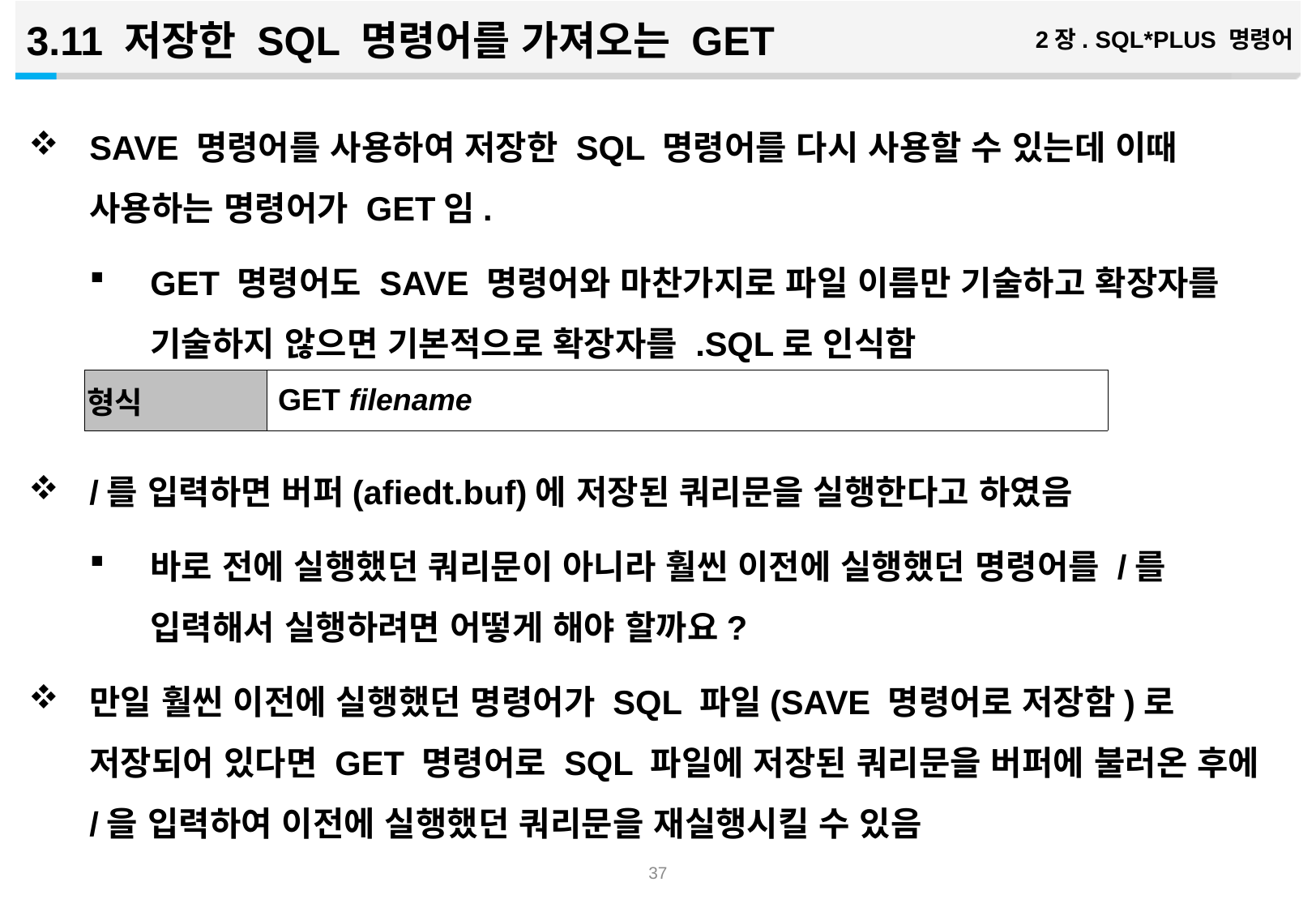

3.11 저장한 SQL 명령어를 가져오는 GET
2장. SQL*PLUS 명령어
SAVE 명령어를 사용하여 저장한 SQL 명령어를 다시 사용할 수 있는데 이때  사용하는 명령어가 GET임.
GET 명령어도 SAVE 명령어와 마찬가지로 파일 이름만 기술하고 확장자를 기술하지 않으면 기본적으로 확장자를 .SQL로 인식함

/를 입력하면 버퍼(afiedt.buf)에 저장된 쿼리문을 실행한다고 하였음
바로 전에 실행했던 쿼리문이 아니라 훨씬 이전에 실행했던 명령어를 /를 입력해서 실행하려면 어떻게 해야 할까요?
만일 훨씬 이전에 실행했던 명령어가 SQL 파일(SAVE 명령어로 저장함)로 저장되어 있다면 GET 명령어로 SQL 파일에 저장된 쿼리문을 버퍼에 불러온 후에   /을 입력하여 이전에 실행했던 쿼리문을 재실행시킬 수 있음
| 형식 | GET filename |
| --- | --- |
37